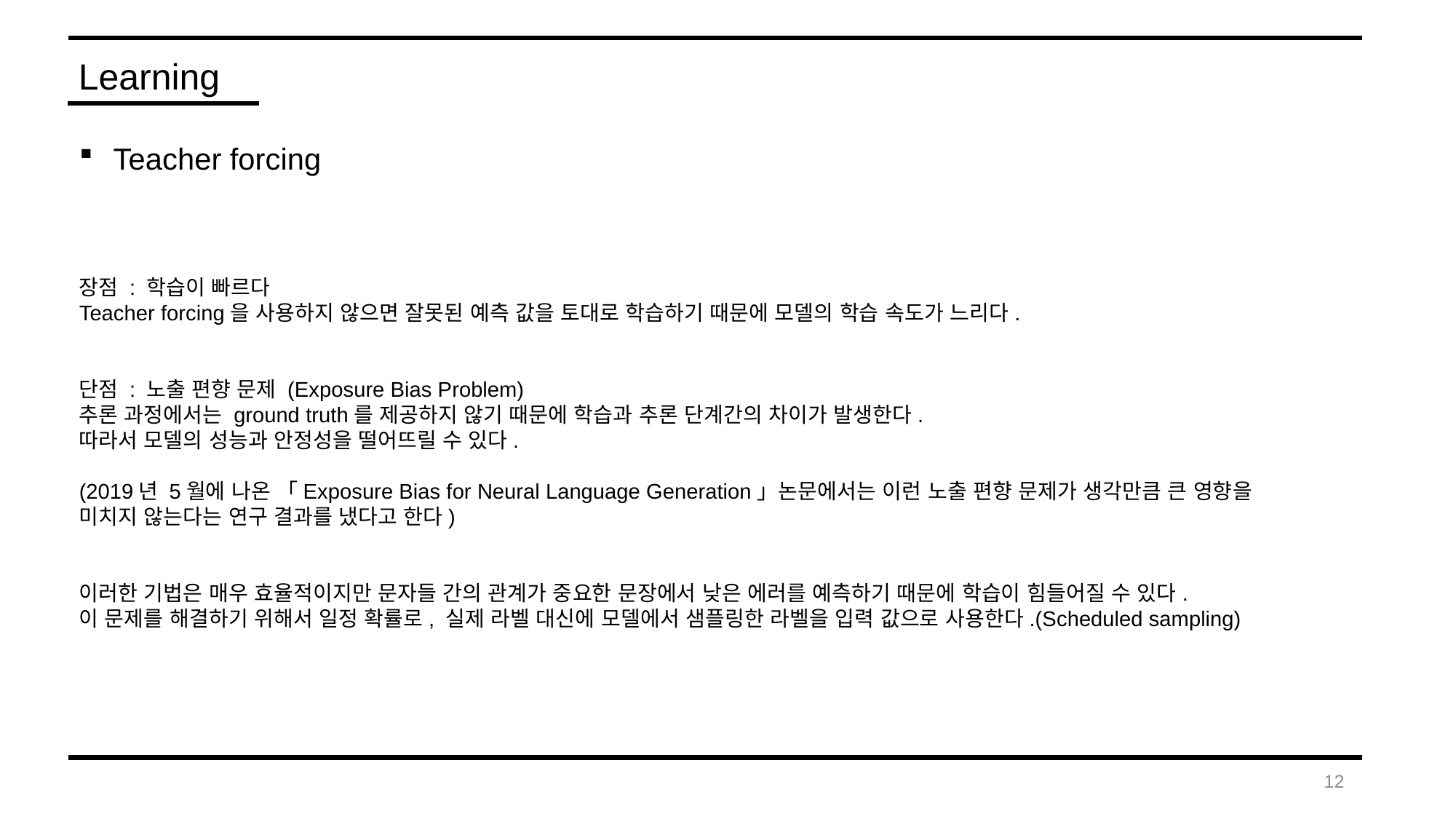

Learning
Teacher forcing

장점 : 학습이 빠르다
Teacher forcing을 사용하지 않으면 잘못된 예측 값을 토대로 학습하기 때문에 모델의 학습 속도가 느리다.

단점 : 노출 편향 문제 (Exposure Bias Problem)
추론 과정에서는 ground truth를 제공하지 않기 때문에 학습과 추론 단계간의 차이가 발생한다.
따라서 모델의 성능과 안정성을 떨어뜨릴 수 있다.

(2019년 5월에 나온 「Exposure Bias for Neural Language Generation」논문에서는 이런 노출 편향 문제가 생각만큼 큰 영향을
미치지 않는다는 연구 결과를 냈다고 한다)

이러한 기법은 매우 효율적이지만 문자들 간의 관계가 중요한 문장에서 낮은 에러를 예측하기 때문에 학습이 힘들어질 수 있다.
이 문제를 해결하기 위해서 일정 확률로, 실제 라벨 대신에 모델에서 샘플링한 라벨을 입력 값으로 사용한다.(Scheduled sampling)

12